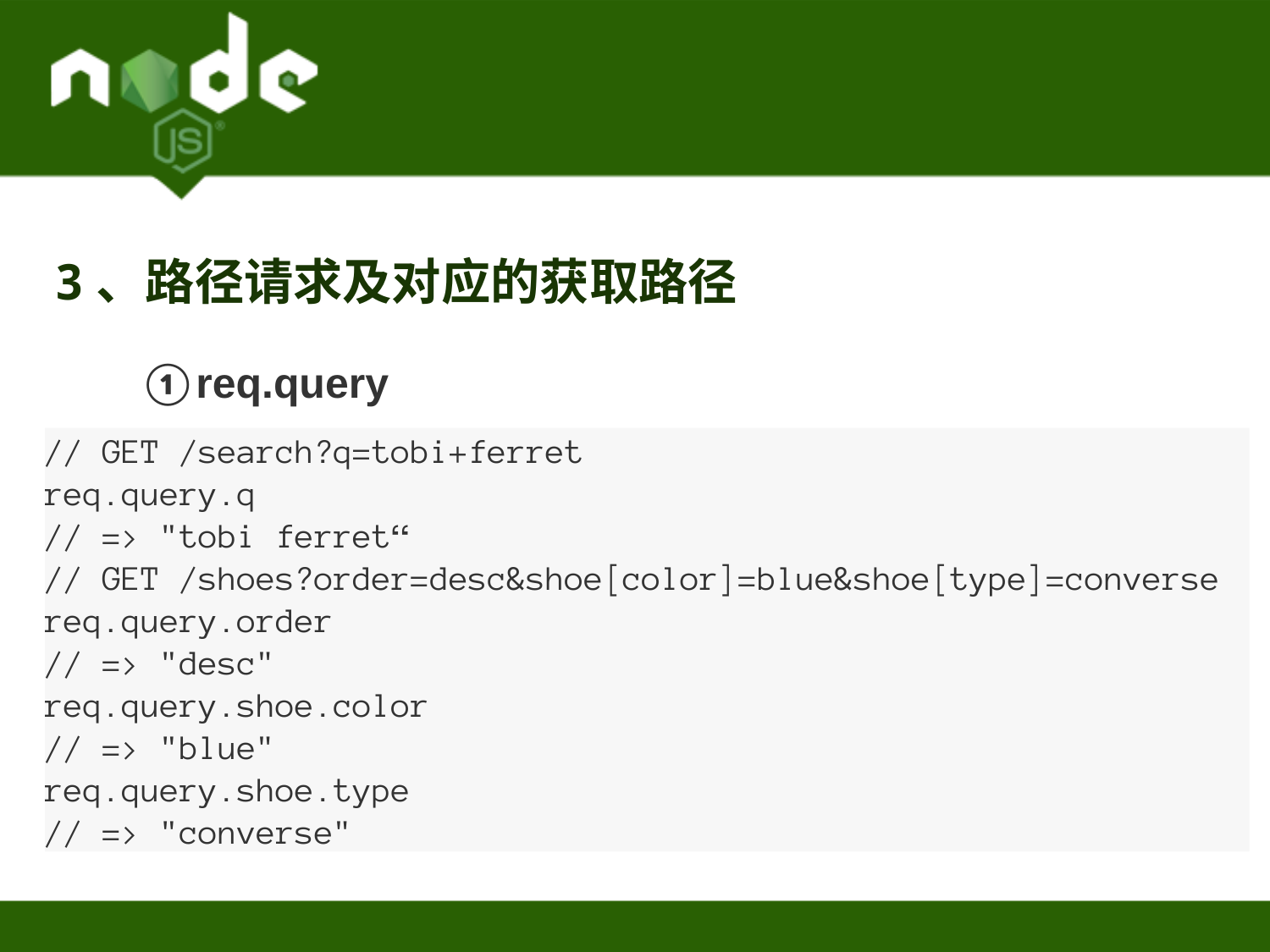

3、路径请求及对应的获取路径
①req.query
// GET /search?q=tobi+ferret
req.query.q
// => "tobi ferret“
// GET /shoes?order=desc&shoe[color]=blue&shoe[type]=converse req.query.order
// => "desc"
req.query.shoe.color
// => "blue"
req.query.shoe.type
// => "converse"